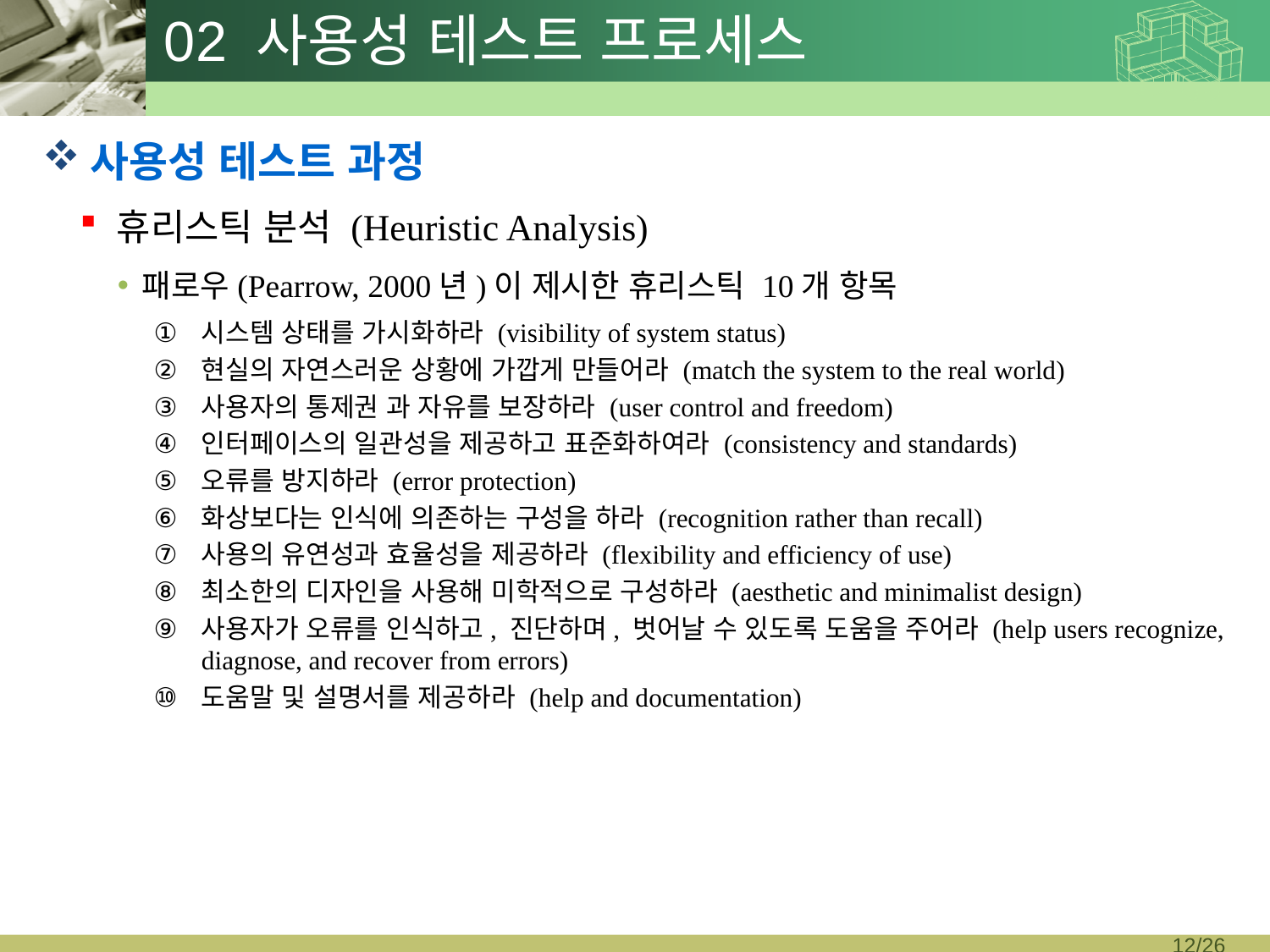

# 02 사용성 테스트 프로세스
사용성 테스트 과정
휴리스틱 분석 (Heuristic Analysis)
패로우(Pearrow, 2000년)이 제시한 휴리스틱 10개 항목
시스템 상태를 가시화하라 (visibility of system status)
현실의 자연스러운 상황에 가깝게 만들어라 (match the system to the real world)
사용자의 통제권 과 자유를 보장하라 (user control and freedom)
인터페이스의 일관성을 제공하고 표준화하여라 (consistency and standards)
오류를 방지하라 (error protection)
화상보다는 인식에 의존하는 구성을 하라 (recognition rather than recall)
사용의 유연성과 효율성을 제공하라 (flexibility and efficiency of use)
최소한의 디자인을 사용해 미학적으로 구성하라 (aesthetic and minimalist design)
사용자가 오류를 인식하고, 진단하며, 벗어날 수 있도록 도움을 주어라 (help users recognize, diagnose, and recover from errors)
도움말 및 설명서를 제공하라 (help and documentation)